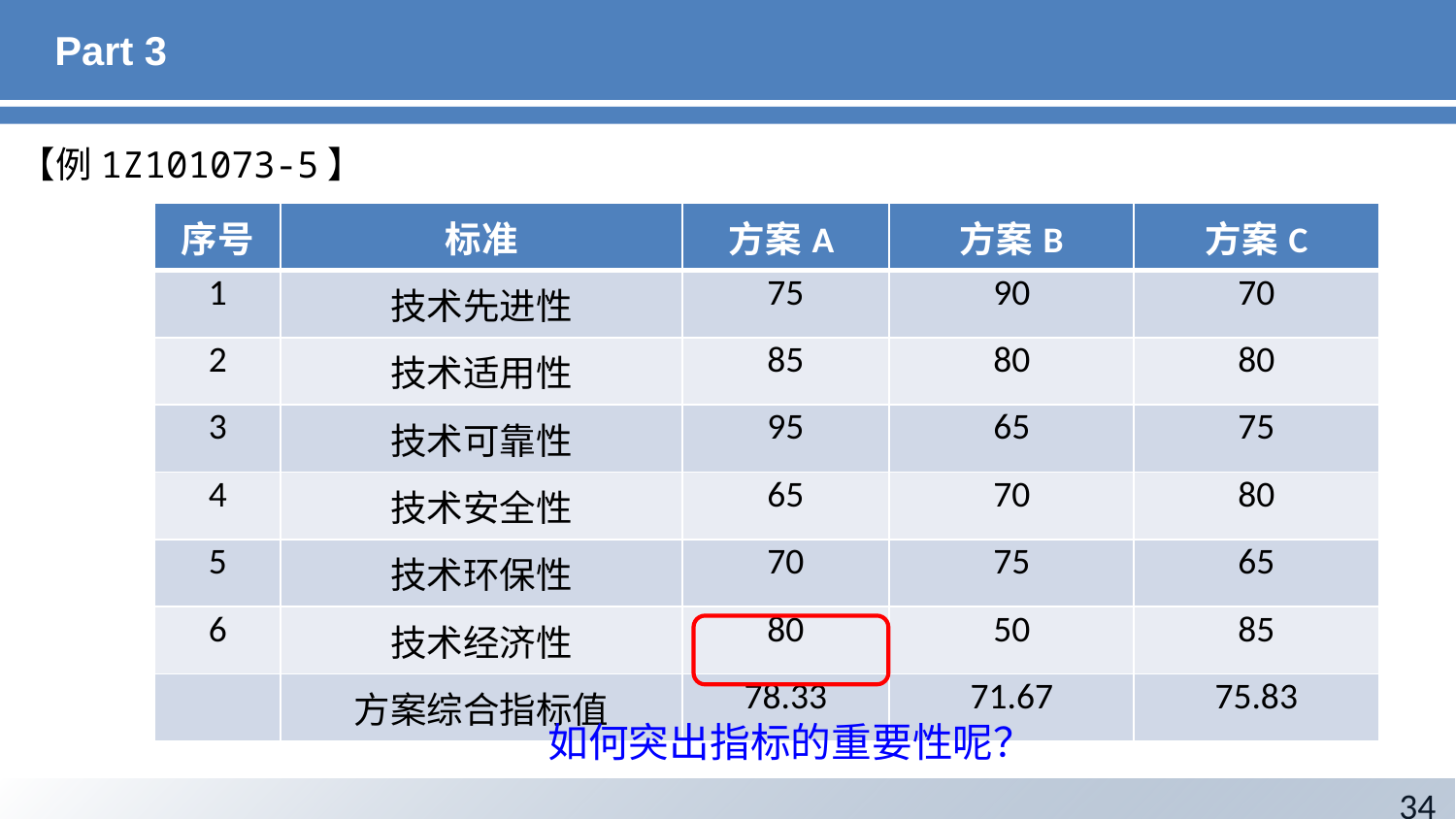

# Part 3

【例1Z101073-5】
| 序号 | 标准 | 方案A | 方案B | 方案C |
| --- | --- | --- | --- | --- |
| 1 | 技术先进性 | 75 | 90 | 70 |
| 2 | 技术适用性 | 85 | 80 | 80 |
| 3 | 技术可靠性 | 95 | 65 | 75 |
| 4 | 技术安全性 | 65 | 70 | 80 |
| 5 | 技术环保性 | 70 | 75 | 65 |
| 6 | 技术经济性 | 80 | 50 | 85 |
|  | 方案综合指标值 | 78.33 | 71.67 | 75.83 |

如何突出指标的重要性呢？
34